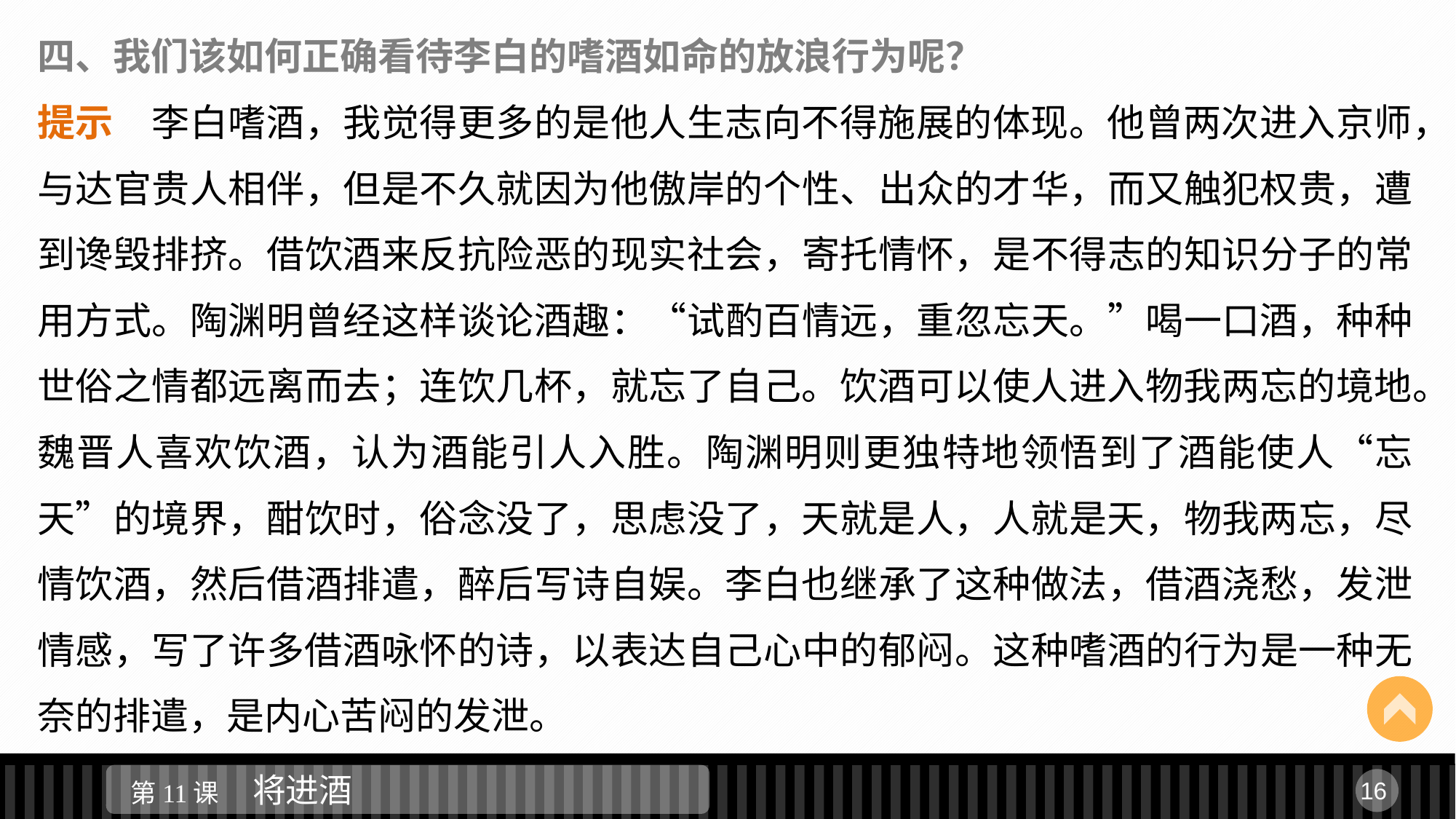

四、我们该如何正确看待李白的嗜酒如命的放浪行为呢？
提示　李白嗜酒，我觉得更多的是他人生志向不得施展的体现。他曾两次进入京师，与达官贵人相伴，但是不久就因为他傲岸的个性、出众的才华，而又触犯权贵，遭到谗毁排挤。借饮酒来反抗险恶的现实社会，寄托情怀，是不得志的知识分子的常用方式。陶渊明曾经这样谈论酒趣：“试酌百情远，重忽忘天。”喝一口酒，种种世俗之情都远离而去；连饮几杯，就忘了自己。饮酒可以使人进入物我两忘的境地。魏晋人喜欢饮酒，认为酒能引人入胜。陶渊明则更独特地领悟到了酒能使人“忘天”的境界，酣饮时，俗念没了，思虑没了，天就是人，人就是天，物我两忘，尽情饮酒，然后借酒排遣，醉后写诗自娱。李白也继承了这种做法，借酒浇愁，发泄情感，写了许多借酒咏怀的诗，以表达自己心中的郁闷。这种嗜酒的行为是一种无奈的排遣，是内心苦闷的发泄。